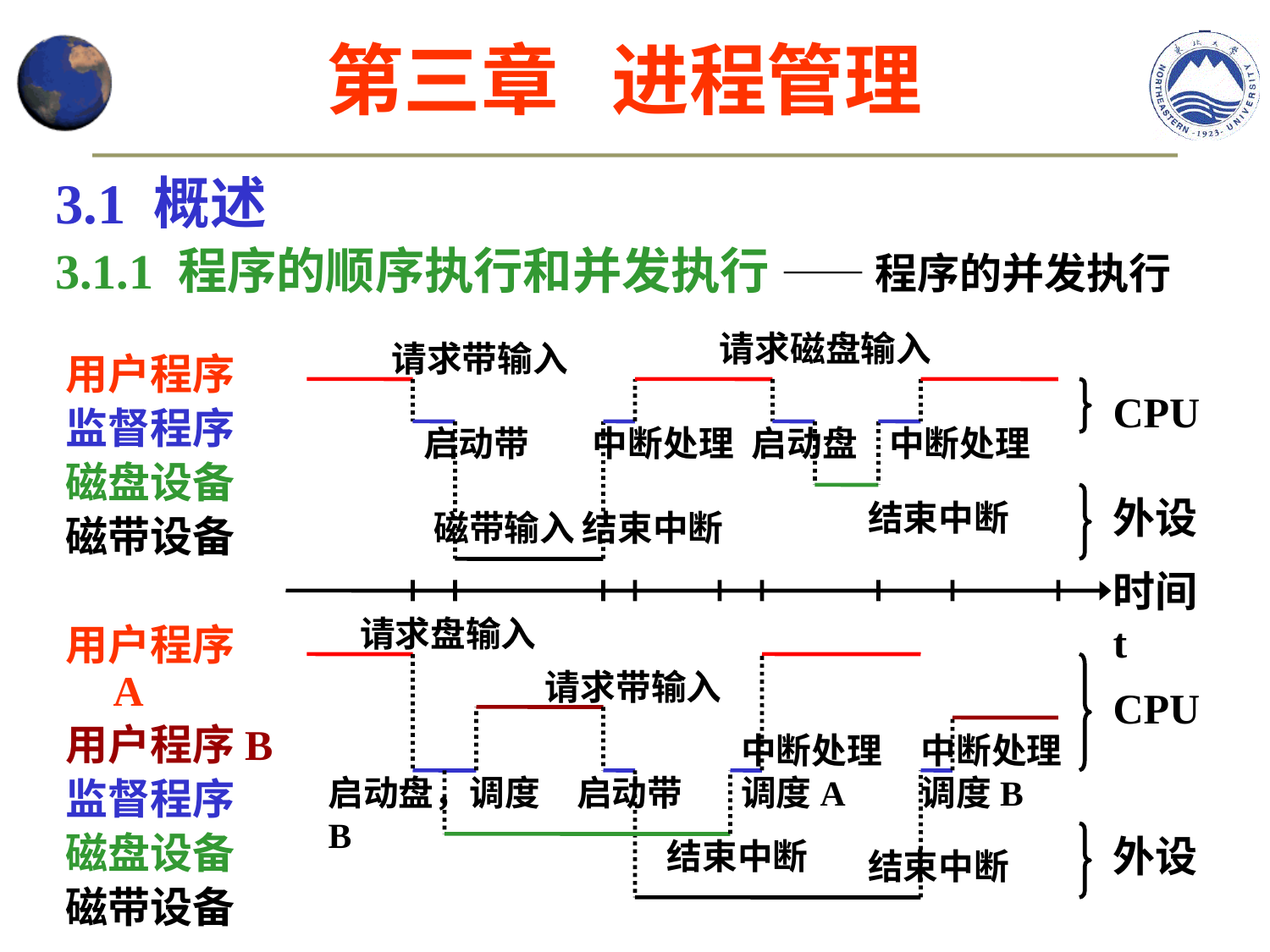

第三章   进程管理
3.1 概述
3.1.1 程序的顺序执行和并发执行 —— 程序的并发执行
请求磁盘输入
请求带输入

启动带

中断处理

启动盘

中断处理

结束中断
磁带输入
结束中断

CPU
外设
用户程序
监督程序
磁盘设备
磁带设备

用户程序A
用户程序B
监督程序
磁盘设备
磁带设备
时间t

请求盘输入

请求带输入
CPU

中断处理
调度A
中断处理
调度B
启动盘，调度B

启动带

外设

结束中断
结束中断